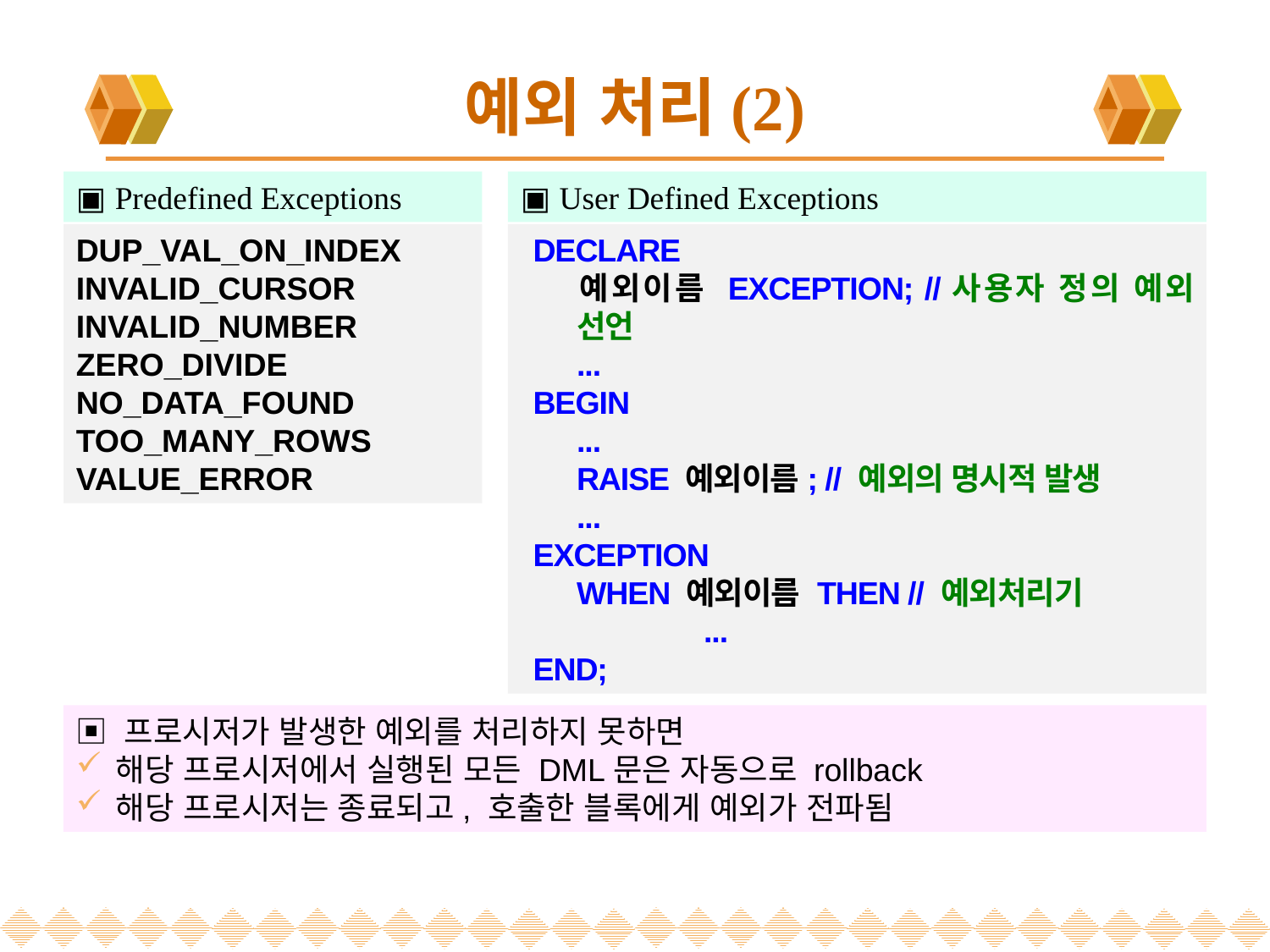

# 예외 처리(2)
▣ Predefined Exceptions
▣ User Defined Exceptions
DUP_VAL_ON_INDEX
INVALID_CURSOR
INVALID_NUMBER
ZERO_DIVIDE
NO_DATA_FOUND
TOO_MANY_ROWS
VALUE_ERROR
DECLARE
	예외이름 EXCEPTION; //사용자 정의 예외 선언
	...
BEGIN
	...
	RAISE 예외이름; // 예외의 명시적 발생
	...
EXCEPTION
	WHEN 예외이름 THEN // 예외처리기
		...
END;
▣ 프로시저가 발생한 예외를 처리하지 못하면
해당 프로시저에서 실행된 모든 DML문은 자동으로 rollback
해당 프로시저는 종료되고, 호출한 블록에게 예외가 전파됨